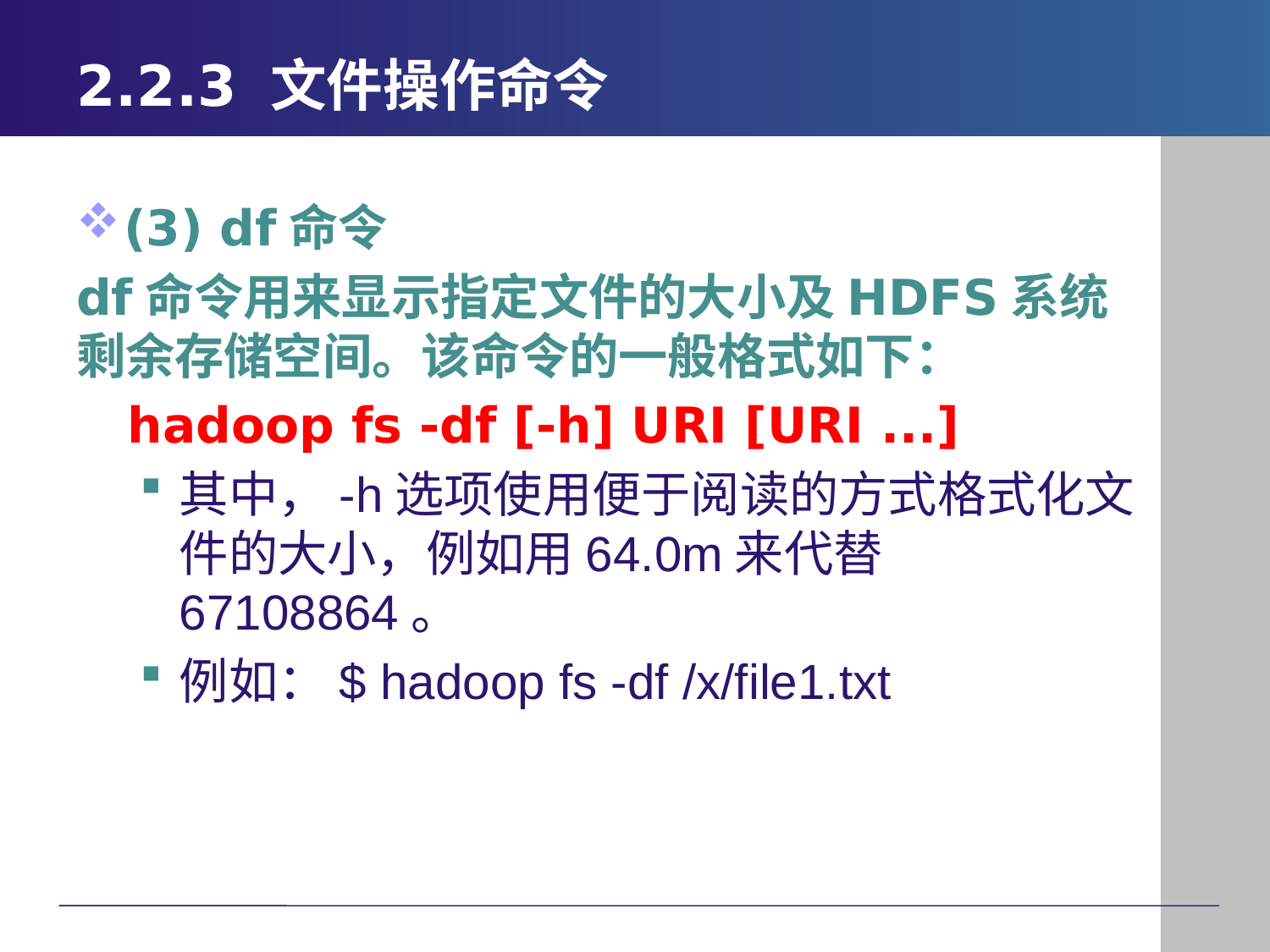

# 2.2.3 文件操作命令
(3) df命令
df命令用来显示指定文件的大小及HDFS系统剩余存储空间。该命令的一般格式如下：
   hadoop fs -df [-h] URI [URI ...]
其中，-h选项使用便于阅读的方式格式化文件的大小，例如用64.0m来代替67108864。
例如：$ hadoop fs -df /x/file1.txt